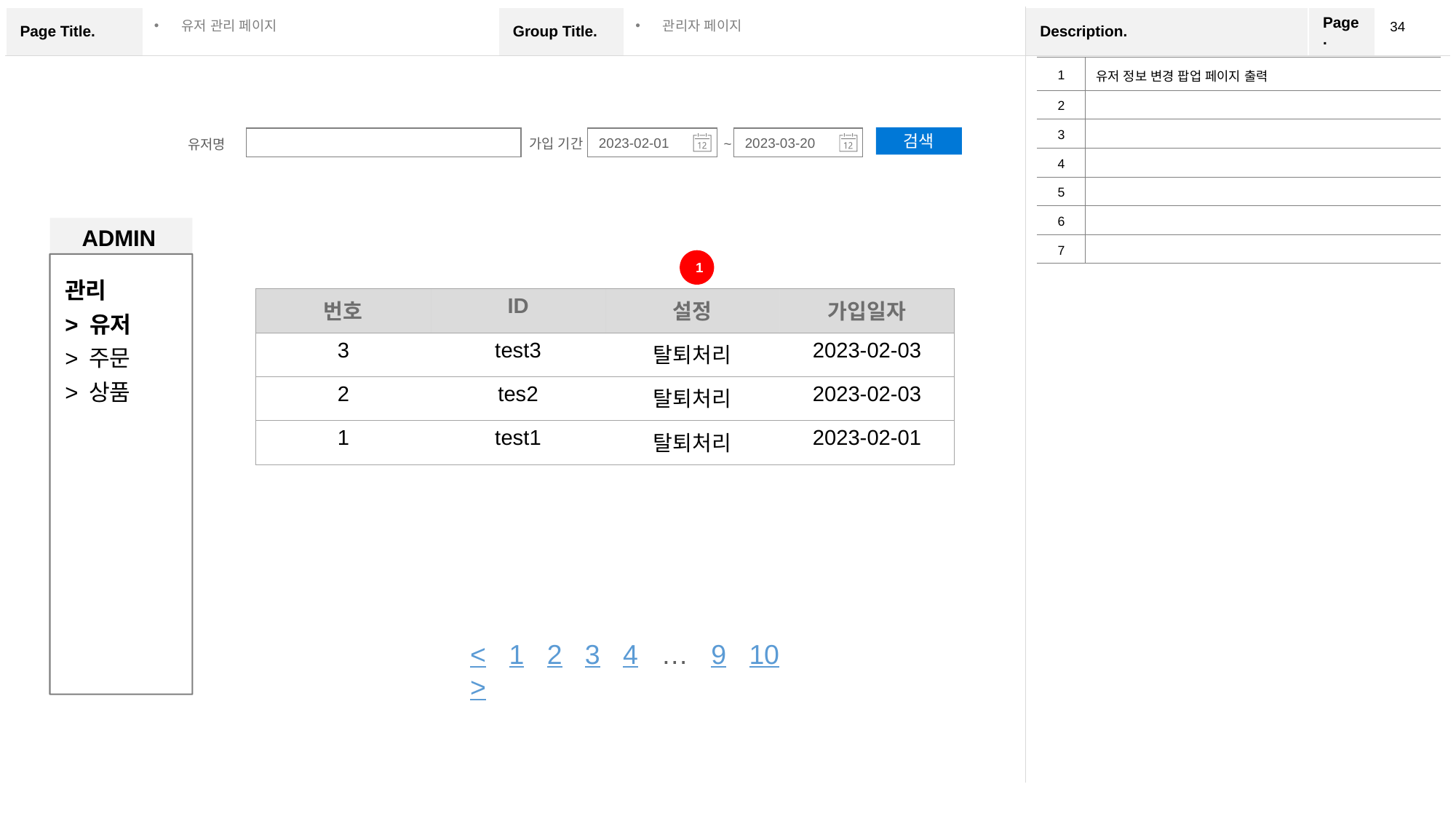

34
유저 관리 페이지
관리자 페이지
| 1 | 유저 정보 변경 팝업 페이지 출력 |
| --- | --- |
| 2 |  |
| 3 |  |
| 4 |  |
| 5 |  |
| 6 |  |
| 7 |  |
검색
가입 기간

2023-02-01

2023-03-20

~
유저명

ADMIN
1

관리
> 유저
> 주문
> 상품
| 번호 | ID | 설정 | 가입일자 |
| --- | --- | --- | --- |
| 3 | test3 | 탈퇴처리 | 2023-02-03 |
| 2 | tes2 | 탈퇴처리 | 2023-02-03 |
| 1 | test1 | 탈퇴처리 | 2023-02-01 |
<   1   2   3   4   …   9   10   >